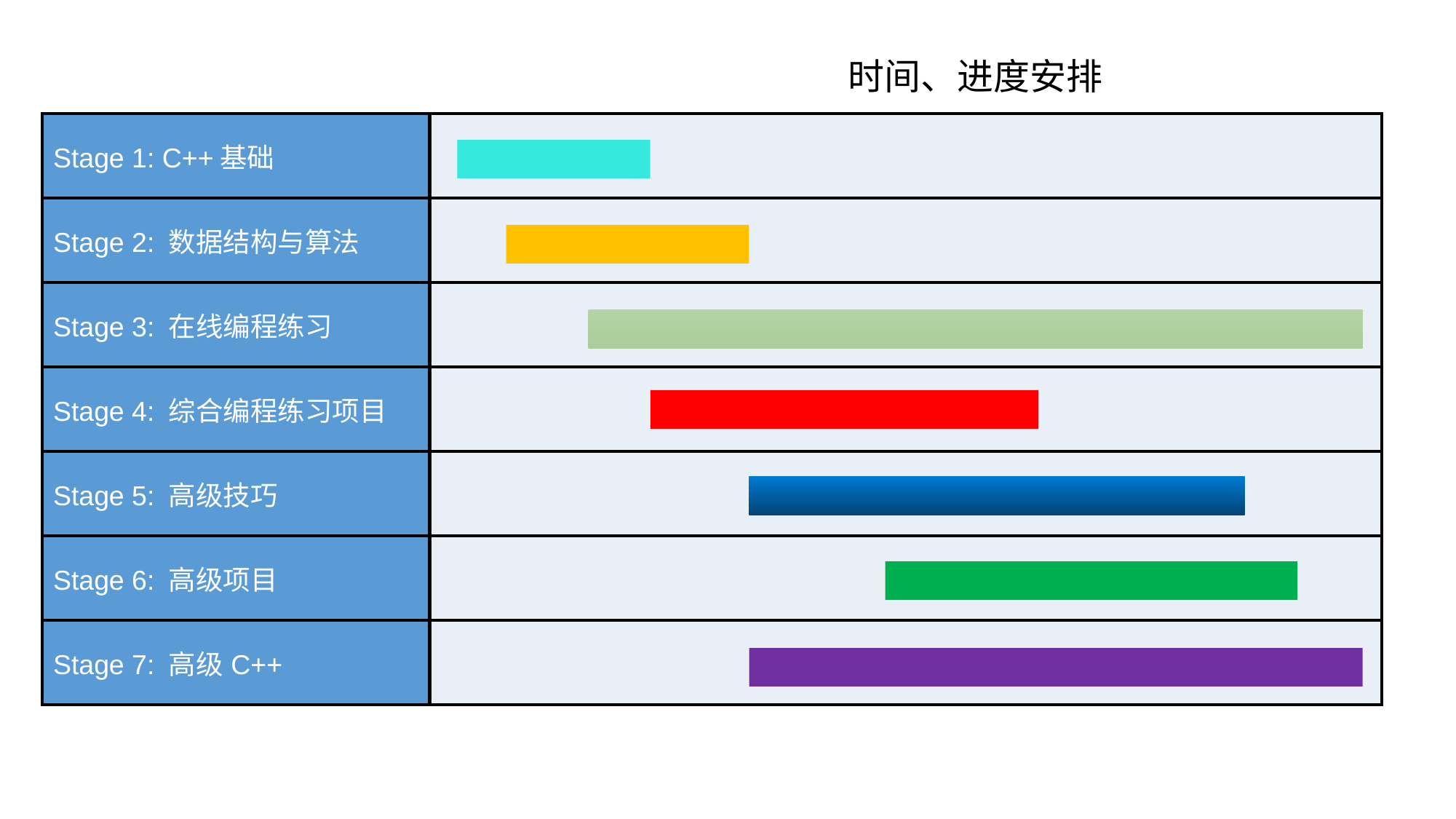

时间、进度安排
| Stage 1: C++基础 |  |
| --- | --- |
| Stage 2: 数据结构与算法 |  |
| Stage 3: 在线编程练习 |  |
| Stage 4: 综合编程练习项目 |  |
| Stage 5: 高级技巧 |  |
| Stage 6: 高级项目 |  |
| Stage 7: 高级C++ |  |